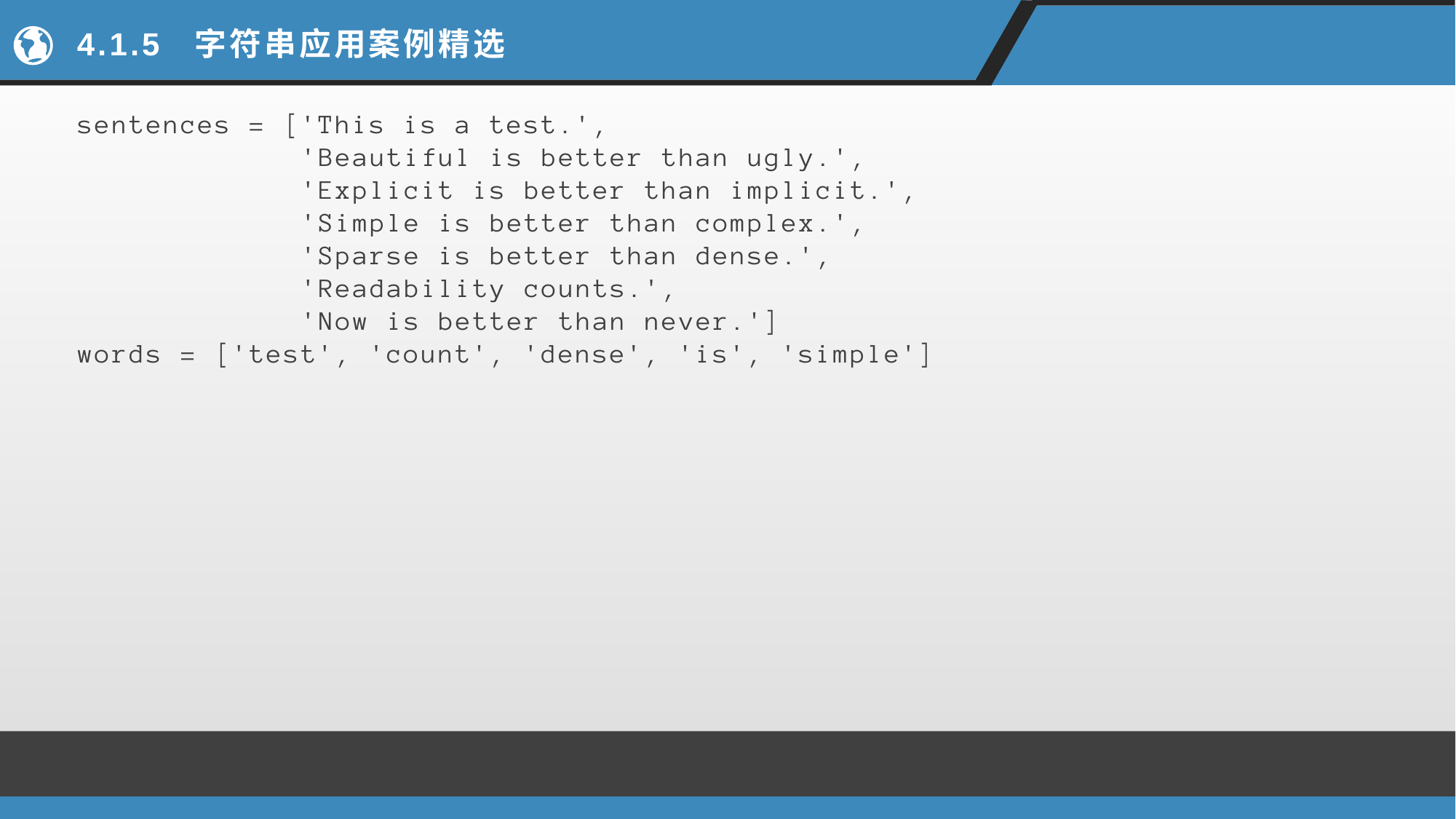

# 4.1.5  字符串应用案例精选

sentences = ['This is a test.',
             'Beautiful is better than ugly.',
             'Explicit is better than implicit.',
             'Simple is better than complex.',
             'Sparse is better than dense.',
             'Readability counts.',
             'Now is better than never.']
words = ['test', 'count', 'dense', 'is', 'simple']
71